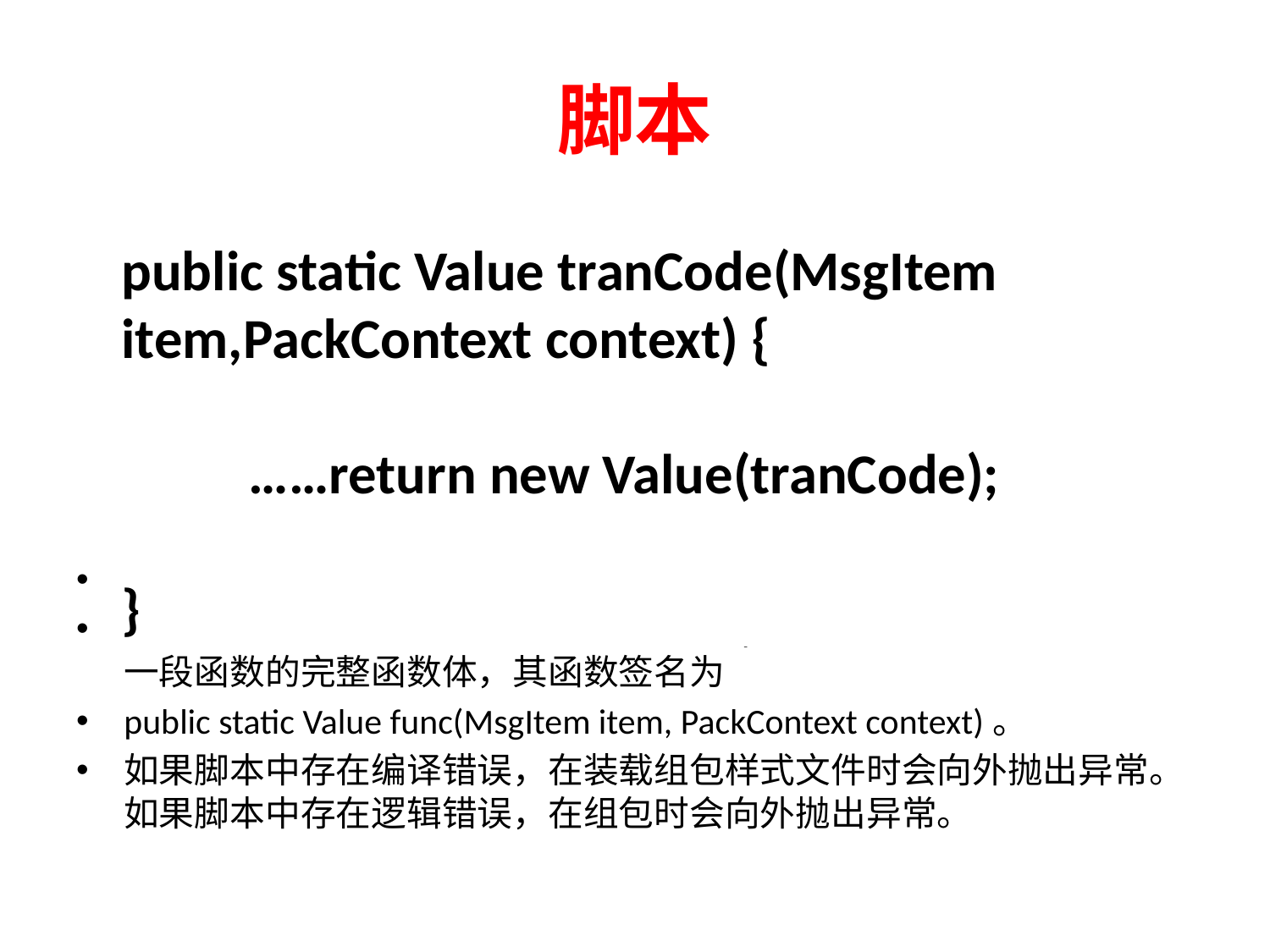

# 脚本
    脚本是一段java代码，必须符合java1.5的语法规范，可以使整个组包过程不依赖于任何额外的代码，而只需要一份组包样式文件，易于修改和移植。
  <Script name="tranCode"><![CDATA[
		…… return new Value(tranCode);
         ]]>
  </Script>
使用Script标签来声明一段脚本，脚本的名称由name属性指定。
脚本本质上是对于f参数的简化，在Script标签内书写的代码必须为一段函数的完整函数体，其函数签名为
public static Value func(MsgItem item, PackContext context)。
如果脚本中存在编译错误，在装载组包样式文件时会向外抛出异常。如果脚本中存在逻辑错误，在组包时会向外抛出异常。

public static Value tranCode(MsgItem item,PackContext context) {

	……return new Value(tranCode);

}